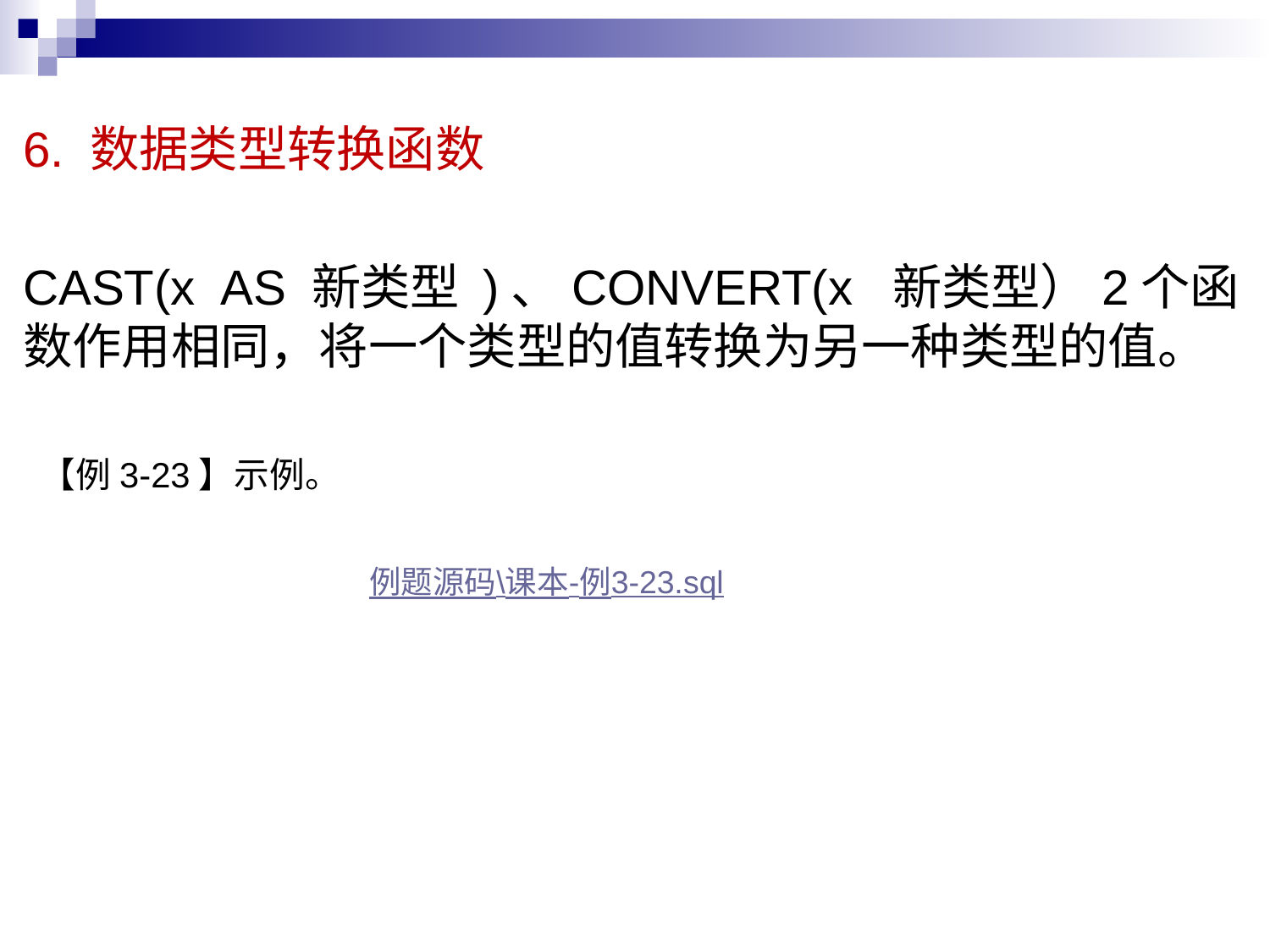

6. 数据类型转换函数

CAST(x  AS 新类型 )、CONVERT(x  新类型）2个函数作用相同，将一个类型的值转换为另一种类型的值。
【例3-23】示例。
例题源码\课本-例3-23.sql